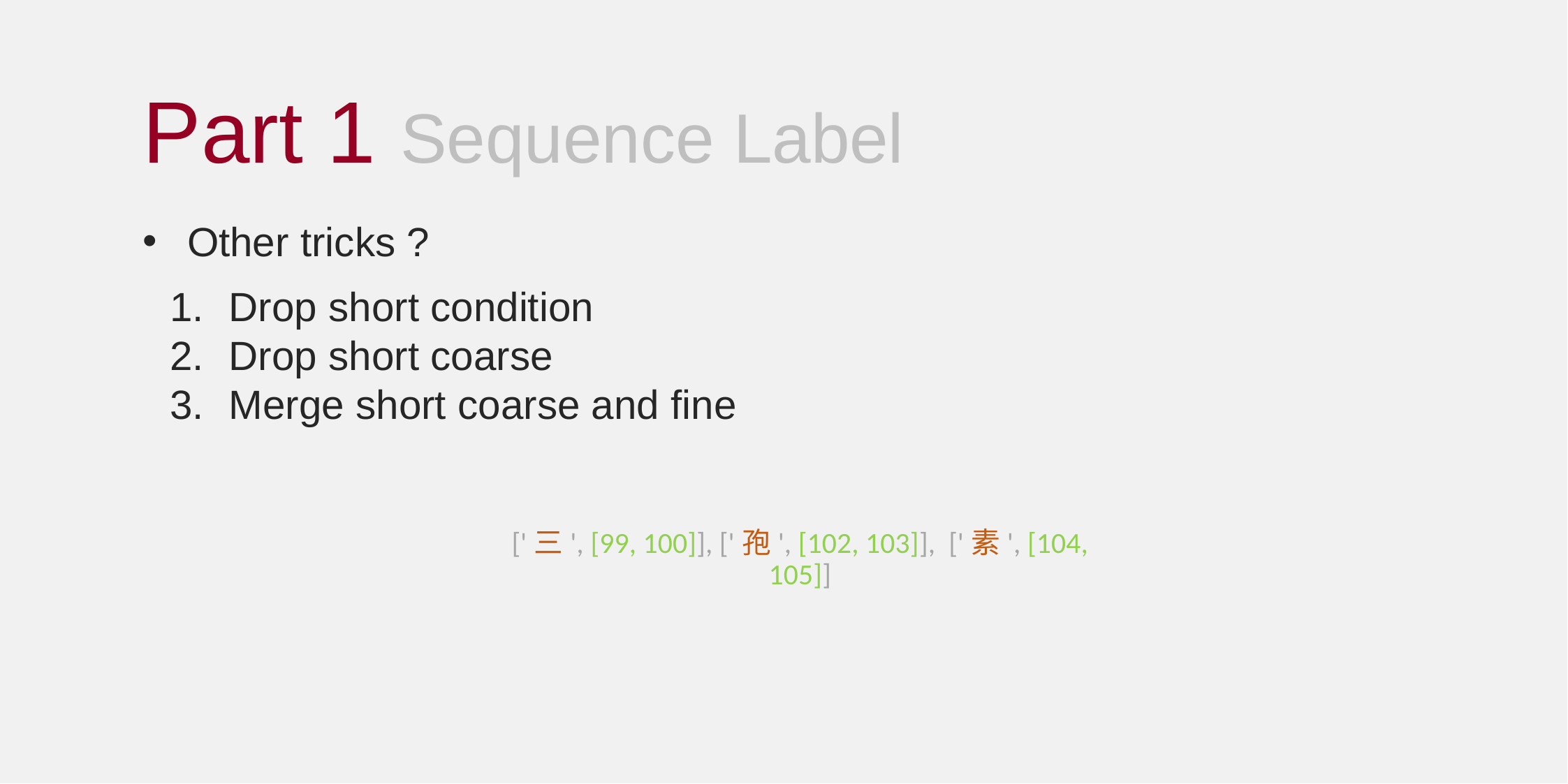

Part 1 Sequence Label

Other tricks ?
Drop short condition
Drop short coarse
Merge short coarse and fine

['三', [99, 100]], ['孢', [102, 103]],  ['素', [104, 105]]